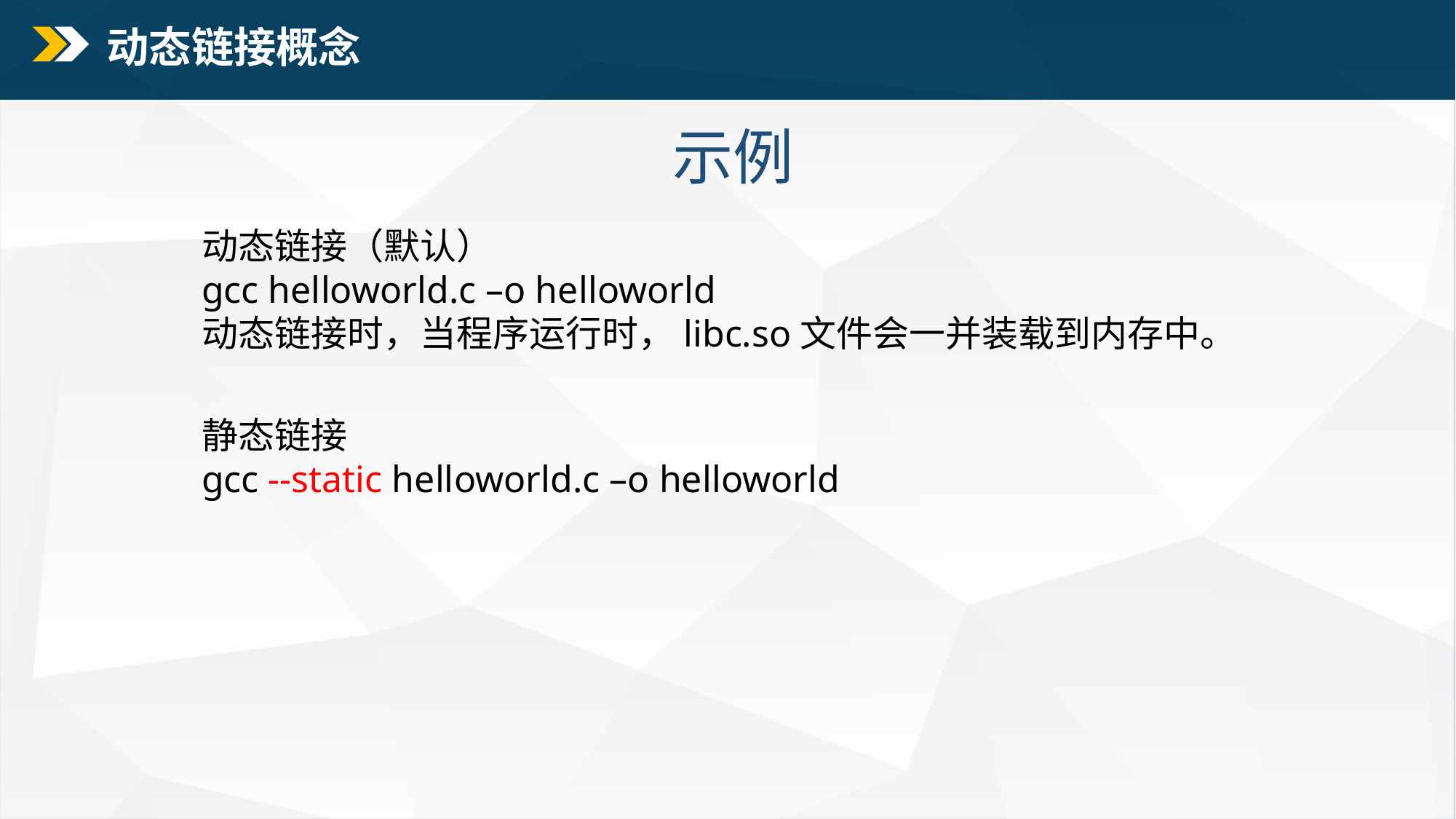

动态链接概念

示例
动态链接（默认）
gcc helloworld.c –o helloworld
动态链接时，当程序运行时，libc.so文件会一并装载到内存中。
静态链接
gcc --static helloworld.c –o helloworld